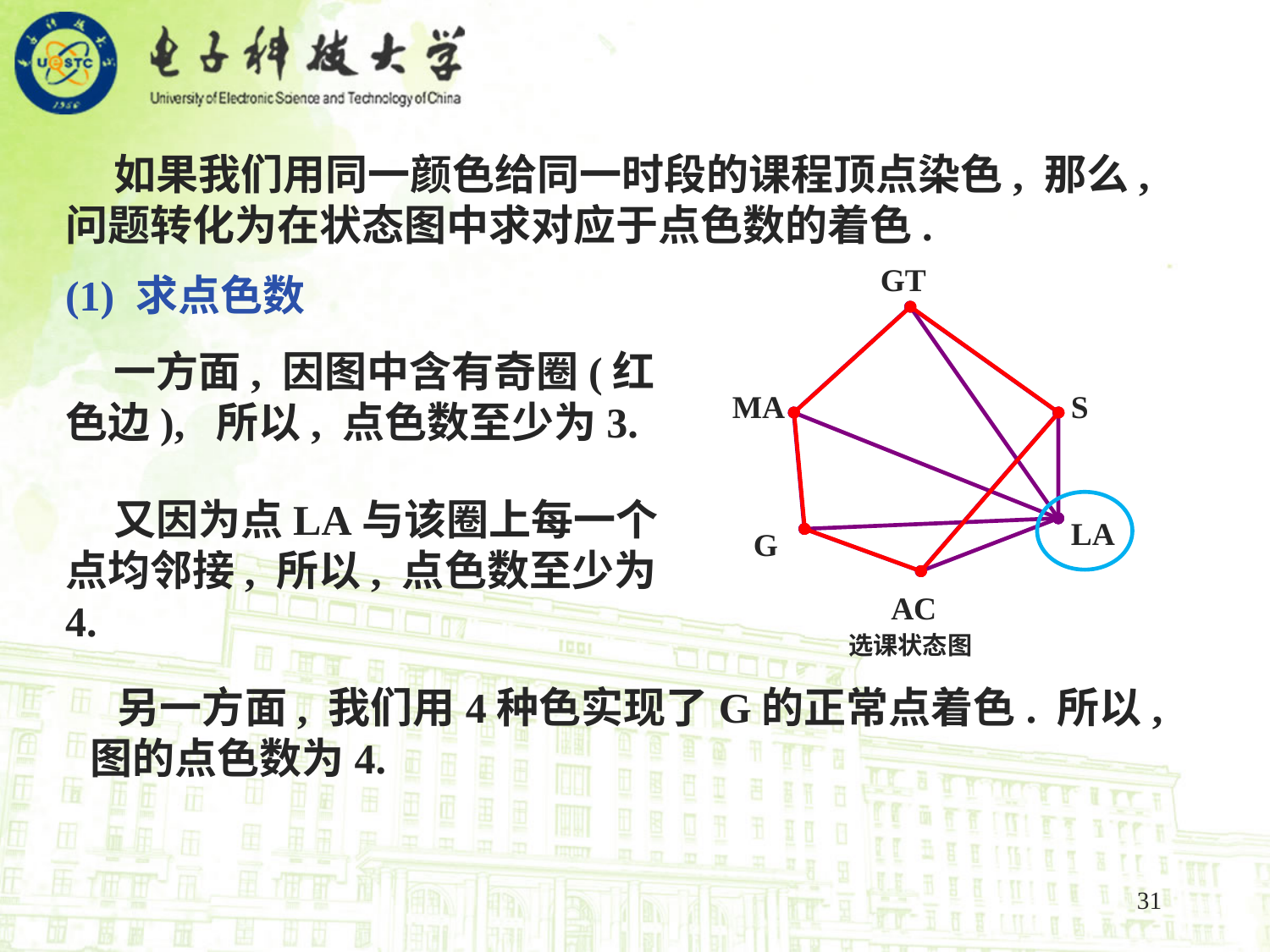

如果我们用同一颜色给同一时段的课程顶点染色, 那么, 问题转化为在状态图中求对应于点色数的着色.
GT

MA
S
LA
G
AC
选课状态图
(1) 求点色数

    一方面, 因图中含有奇圈(红色边),  所以, 点色数至少为3.
    又因为点LA与该圈上每一个点均邻接, 所以, 点色数至少为4.

    另一方面, 我们用4种色实现了G的正常点着色. 所以, 图的点色数为4.
31